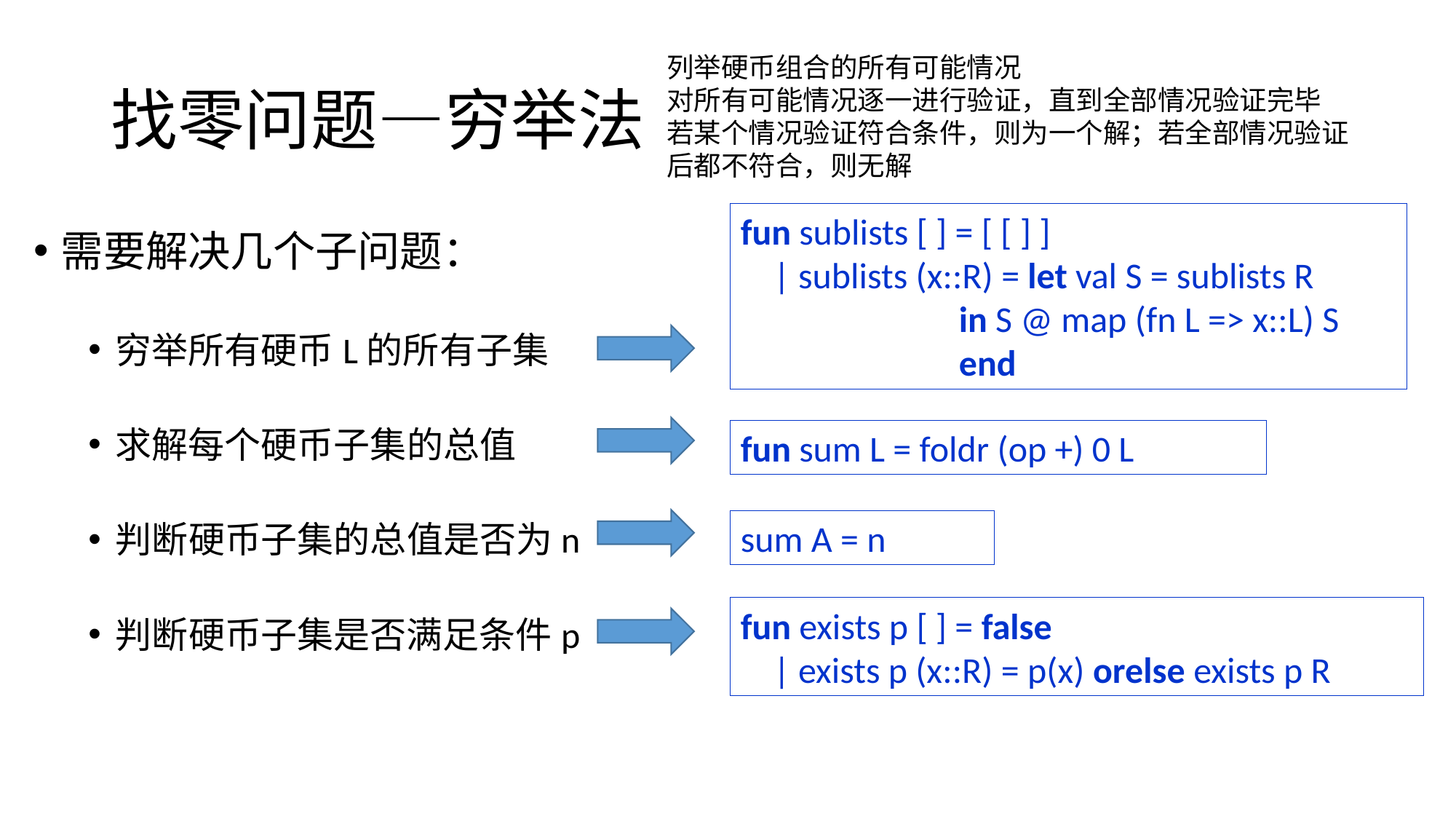

# 找零问题—穷举法
列举硬币组合的所有可能情况
对所有可能情况逐一进行验证，直到全部情况验证完毕
若某个情况验证符合条件，则为一个解；若全部情况验证后都不符合，则无解
fun sublists [ ] = [ [ ] ]
    | sublists (x::R) = let val S = sublists R
                	in S @ map (fn L => x::L) S
              	end
需要解决几个子问题：
穷举所有硬币L的所有子集
求解每个硬币子集的总值
判断硬币子集的总值是否为n
判断硬币子集是否满足条件p

fun sum L = foldr (op +) 0 L

sum A = n
fun exists p [ ] = false
    | exists p (x::R) = p(x) orelse exists p R